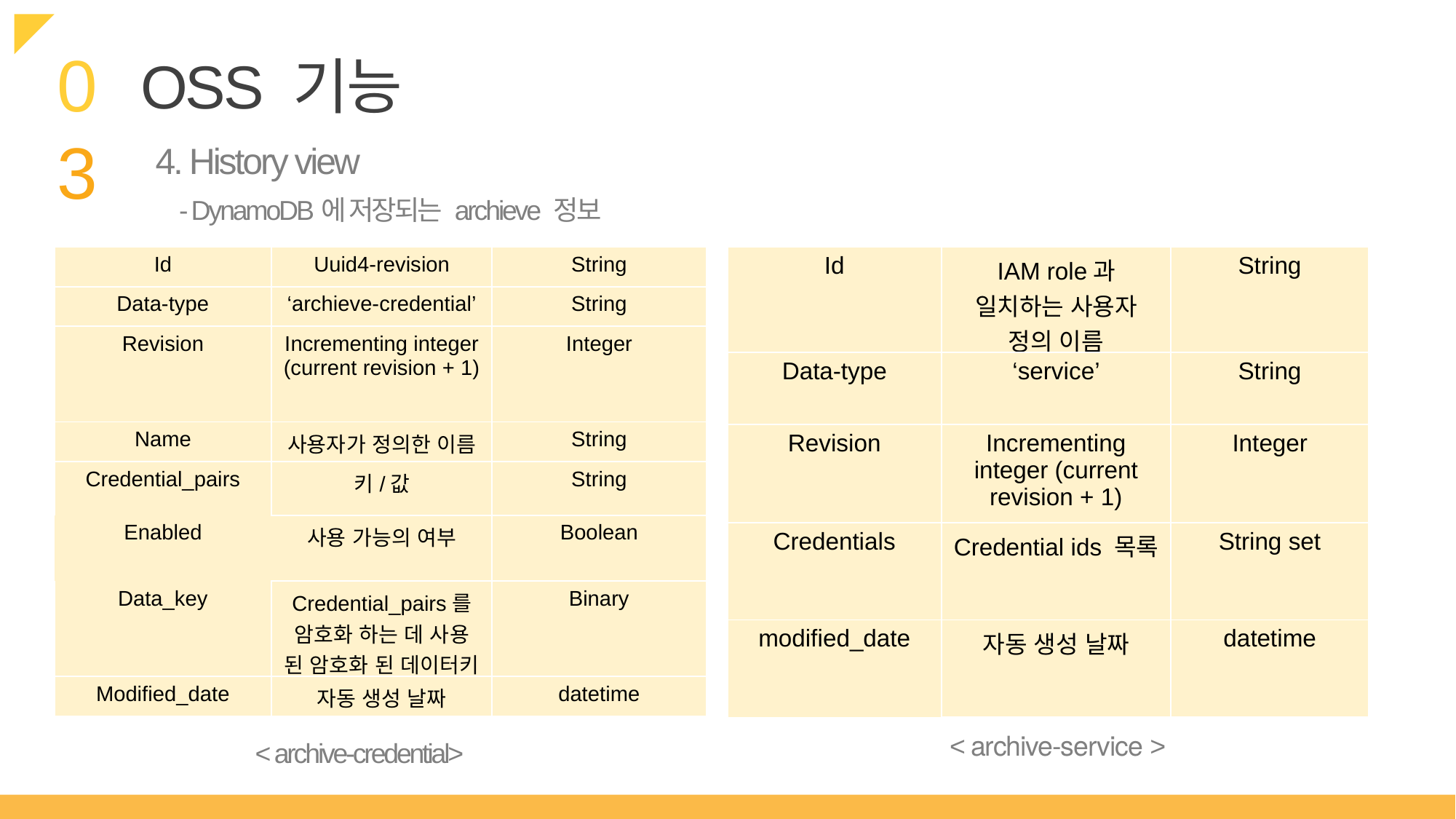

03
OSS 기능
4. History view
    - DynamoDB에 저장되는 archieve 정보
| Id | Uuid4-revision | String |
| --- | --- | --- |
| Data-type | ‘archieve-credential’ | String |
| Revision | Incrementing integer (current revision + 1) | Integer |
| Name | 사용자가 정의한 이름 | String |
| Credential\_pairs | 키/값 | String |
| Enabled | 사용 가능의 여부 | Boolean |
| Data\_key | Credential\_pairs를 암호화 하는 데 사용 된 암호화 된 데이터키 | Binary |
| Modified\_date | 자동 생성 날짜 | datetime |
| Id | IAM role과 일치하는 사용자 정의 이름 | String |
| --- | --- | --- |
| Data-type | ‘service’ | String |
| Revision | Incrementing integer (current revision + 1) | Integer |
| Credentials | Credential ids 목록 | String set |
| modified\_date | 자동 생성 날짜 | datetime |
< archive-service >
< archive-credential>